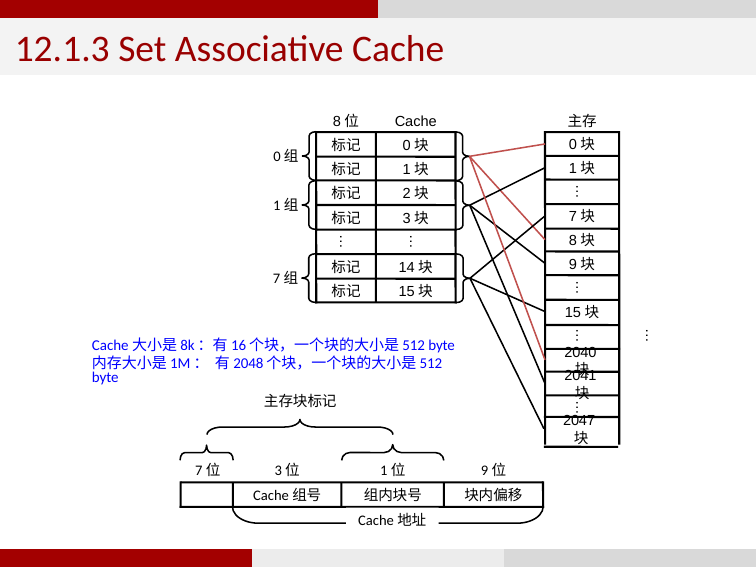

12.1.3 Set Associative Cache

8位

Cache

主存

标记

0块

0块

0组

1块

标记

1块

…

标记

2块

1组

7块

标记

3块

8块

…

…

9块

标记

14块

7组

…

标记

15块

15块

…
…

2040块

2041块

主存块标记

…

2047块

7位

3位
1位
9位

Cache组号

组内块号

块内偏移

Cache地址

Cache大小是8k：有16个块，一个块的大小是512 byte
内存大小是1M：  有2048个块，一个块的大小是512 byte

36